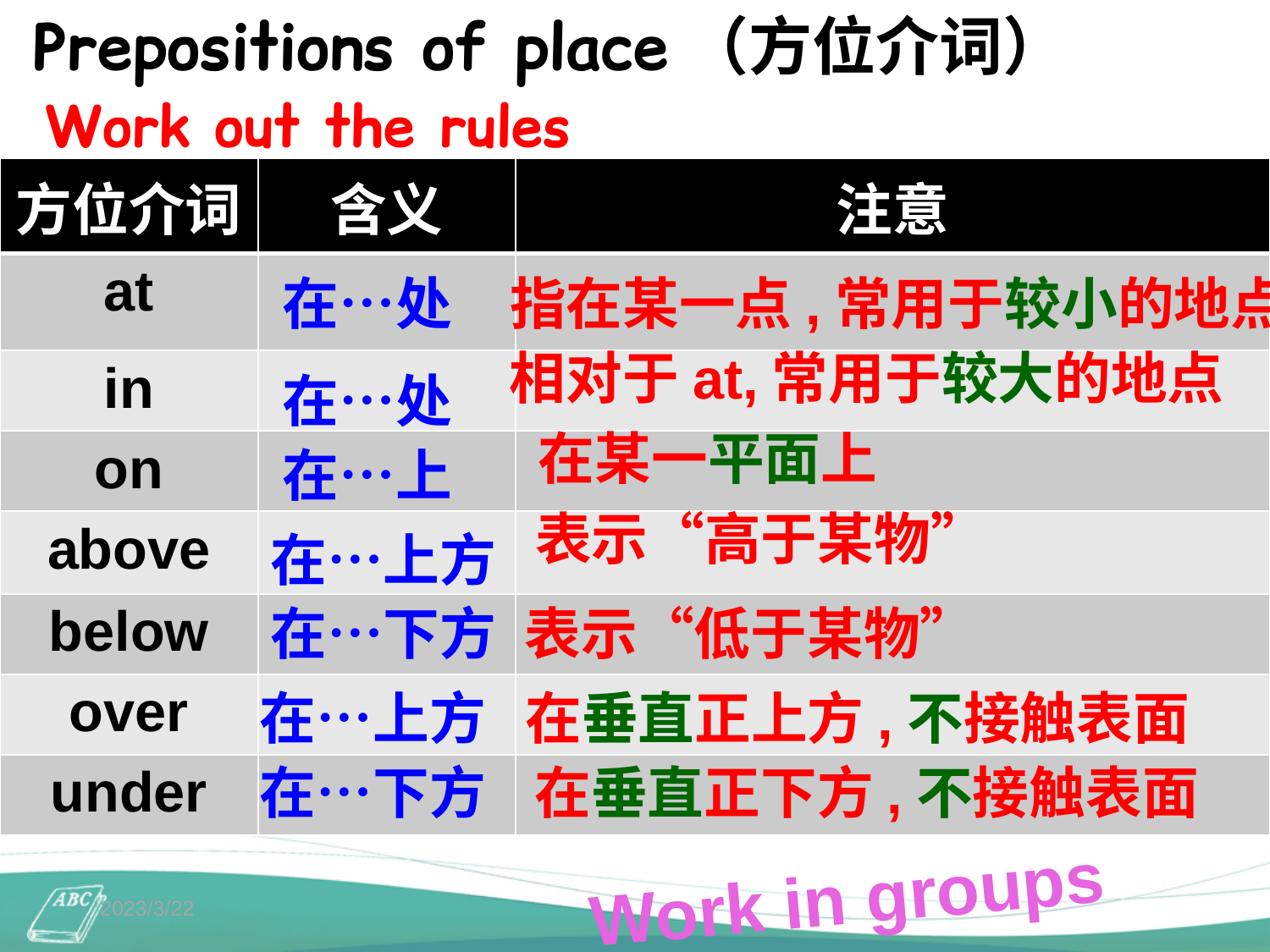

Prepositions of place（方位介词）
#
Work out the rules
| 方位介词 | 含义 | 注意 |
| --- | --- | --- |
| at |  |  |
| in |  |  |
| on |  |  |
| above |  |  |
| below |  |  |
| over |  |  |
| under |  |  |
在…处
指在某一点,常用于较小的地点
相对于at,常用于较大的地点
在…处
在某一平面上
在…上
表示“高于某物”
在…上方
在…下方
表示“低于某物”
在…上方
在垂直正上方,不接触表面
在…下方
在垂直正下方,不接触表面
Work in groups
2023/3/22